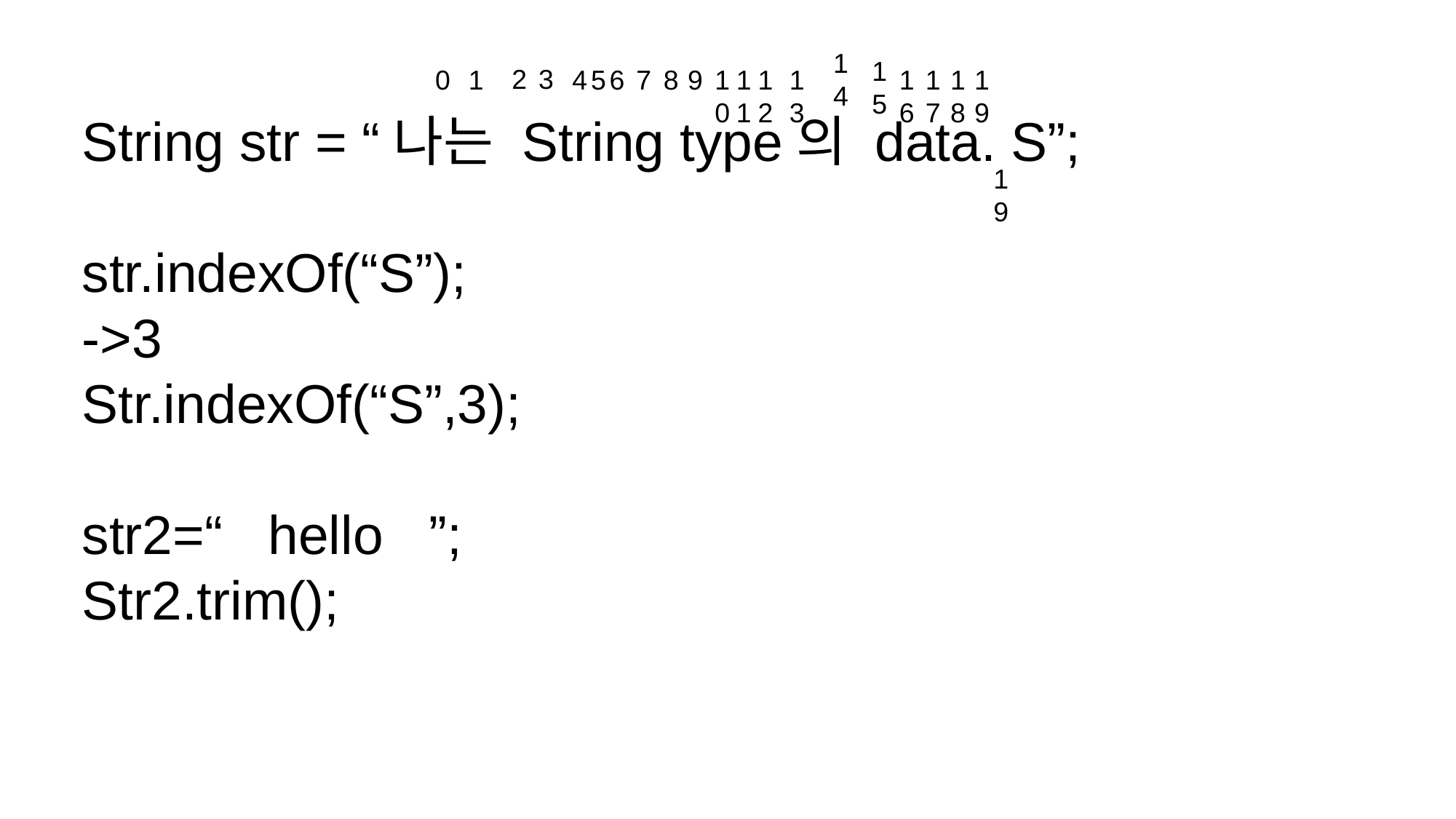

14
15
2
3
0
1
4
5
6
7
8
9
10
11
12
13
16
17
18
19
String str = “나는 String type의 data. S”;

str.indexOf(“S”);
->3
Str.indexOf(“S”,3);

str2=“   hello   ”;
Str2.trim();

19